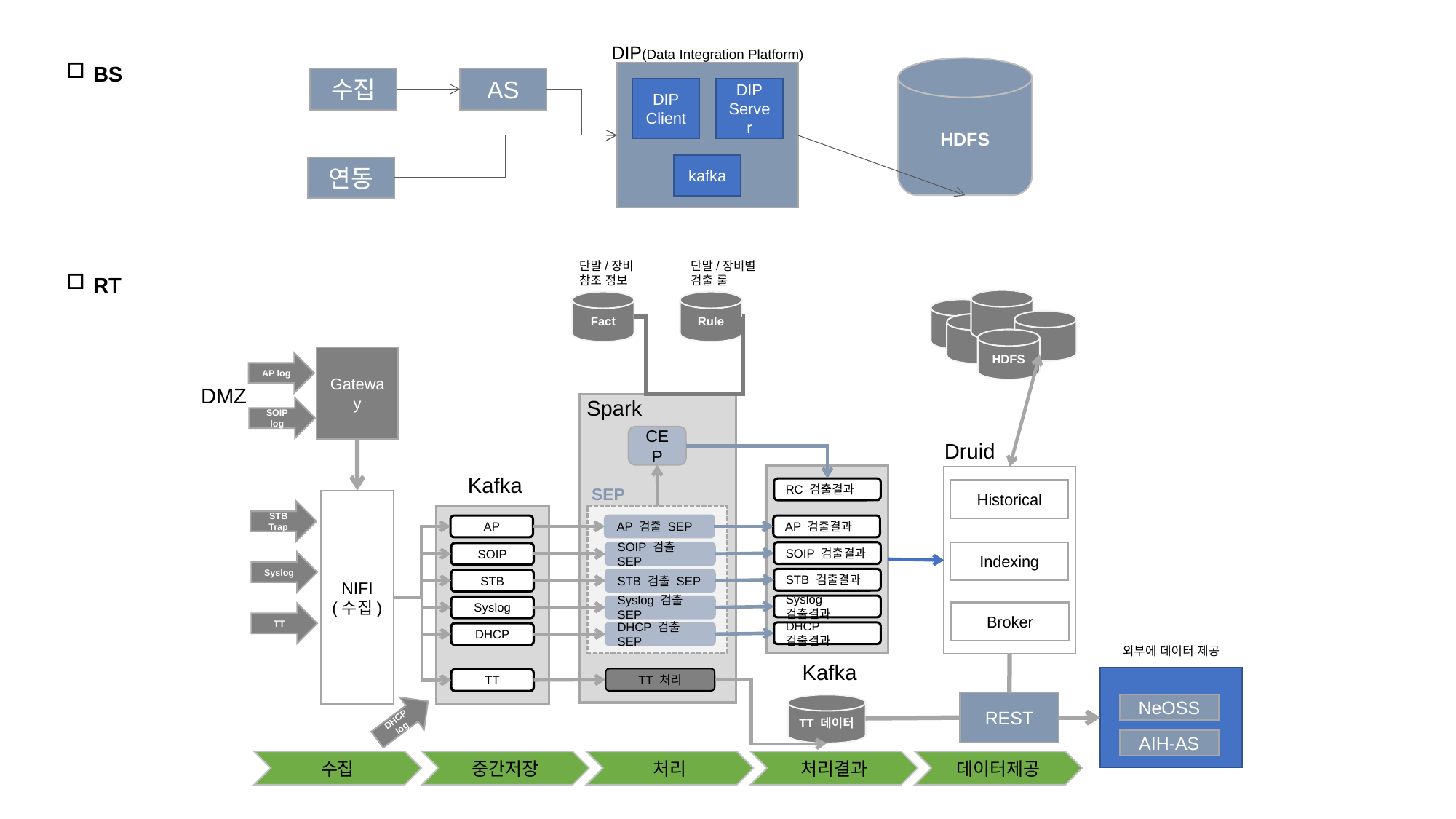

DIP(Data Integration Platform)

DIP
Client
DIP
Server
kafka

HDFS
AS
수집
연동
BS
단말/장비
참조 정보
단말/장비별
검출 룰

Fact
Rule
Rule

HDFS
Gateway
AP log
DMZ
Spark

SOIP log
CEP
Druid

Kafka

SEP
RC 검출결과
Historical
NIFI
(수집)
STB Trap

AP
AP 검출 SEP
AP 검출결과
SOIP 검출결과
Indexing
SOIP
SOIP 검출 SEP
Syslog
STB 검출결과
STB
STB 검출 SEP
Syslog 검출결과
Syslog
Syslog 검출 SEP
Broker
TT
DHCP 검출결과
DHCP
DHCP 검출 SEP
외부에 데이터 제공
Kafka

TT 처리
TT
REST
TT 데이터
NeOSS
DHCP log
AIH-AS
수집
중간저장
처리
처리결과
데이터제공
RT